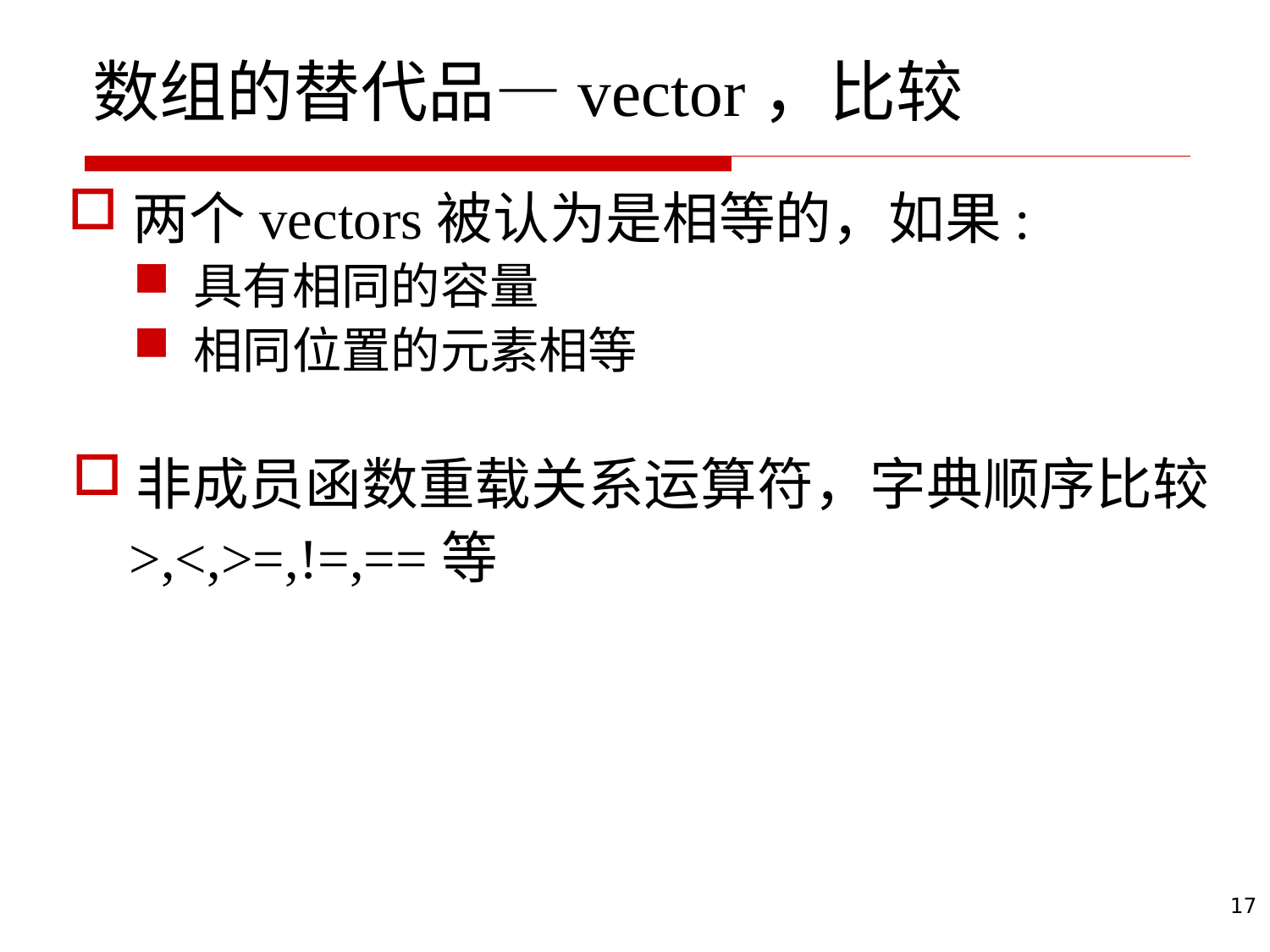

# 数组的替代品—vector，比较
两个vectors被认为是相等的，如果:
具有相同的容量
相同位置的元素相等

非成员函数重载关系运算符，字典顺序比较
    >,<,>=,!=,==等

17